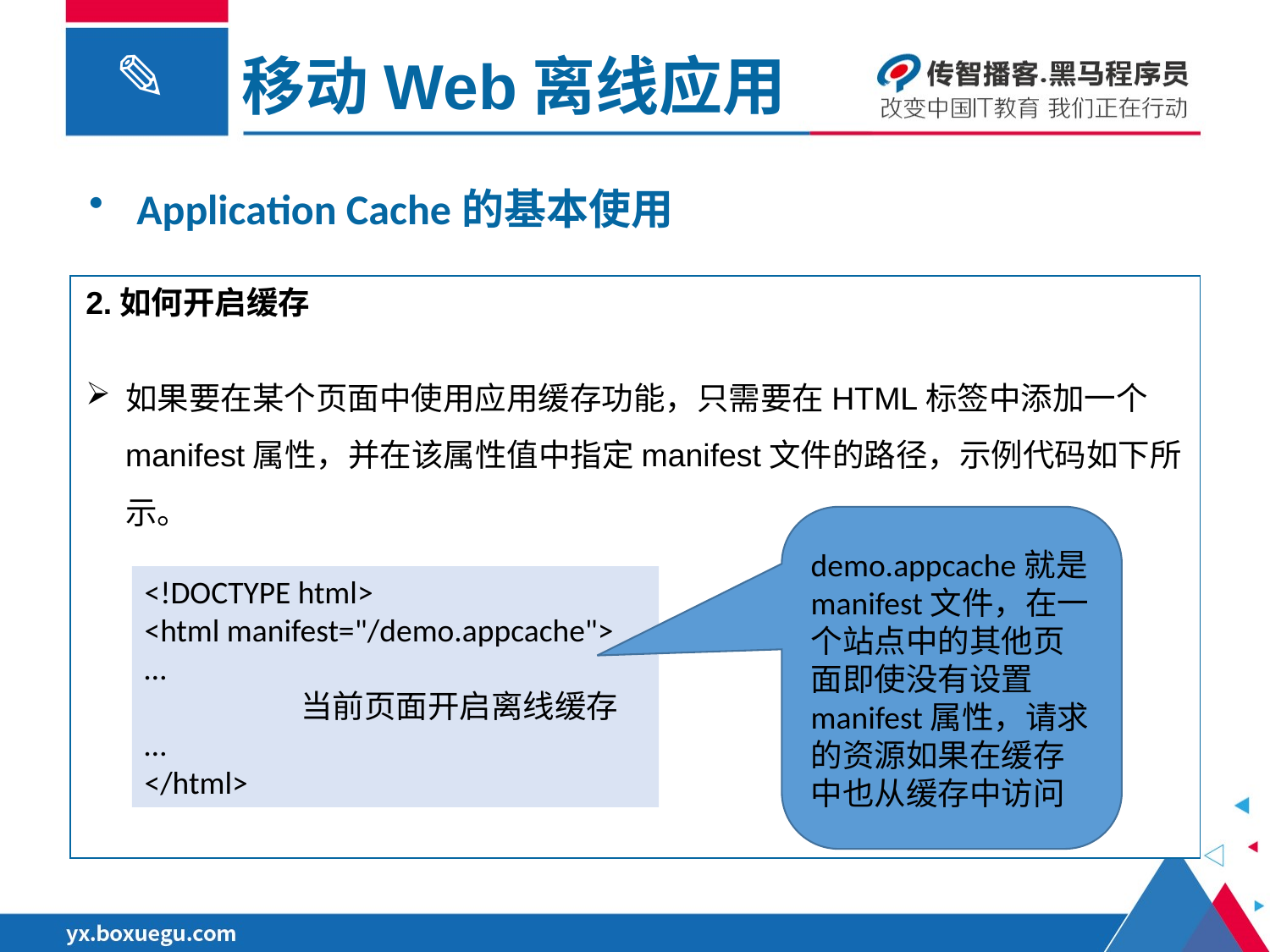

移动Web离线应用
Application Cache的基本使用

2.如何开启缓存

如果要在某个页面中使用应用缓存功能，只需要在HTML标签中添加一个manifest属性，并在该属性值中指定manifest文件的路径，示例代码如下所示。
demo.appcache就是manifest文件，在一个站点中的其他页面即使没有设置manifest属性，请求的资源如果在缓存中也从缓存中访问
<!DOCTYPE html>
<html manifest="/demo.appcache">
…
	   当前页面开启离线缓存
…
</html>